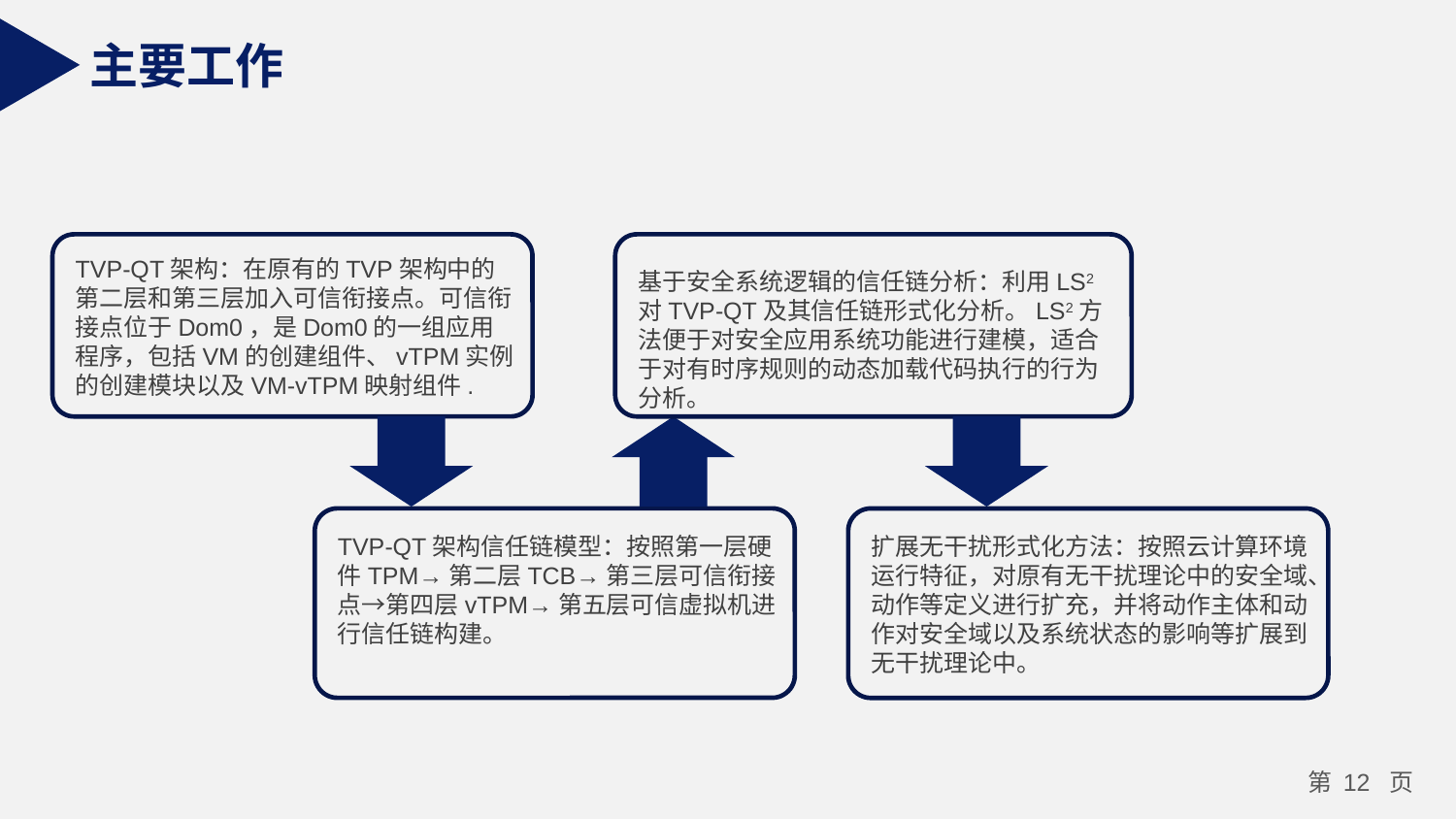

主要工作

TVP-QT架构：在原有的TVP架构中的第二层和第三层加入可信衔接点。可信衔接点位于Dom0，是Dom0的一组应用程序，包括VM的创建组件、vTPM实例的创建模块以及VM-vTPM映射组件.

基于安全系统逻辑的信任链分析：利用LS2对TVP-QT及其信任链形式化分析。LS2方法便于对安全应用系统功能进行建模，适合于对有时序规则的动态加载代码执行的行为分析。

TVP-QT架构信任链模型：按照第一层硬件TPM→第二层TCB→第三层可信衔接点→第四层vTPM→第五层可信虚拟机进行信任链构建。

扩展无干扰形式化方法：按照云计算环境运行特征，对原有无干扰理论中的安全域、动作等定义进行扩充，并将动作主体和动作对安全域以及系统状态的影响等扩展到无干扰理论中。